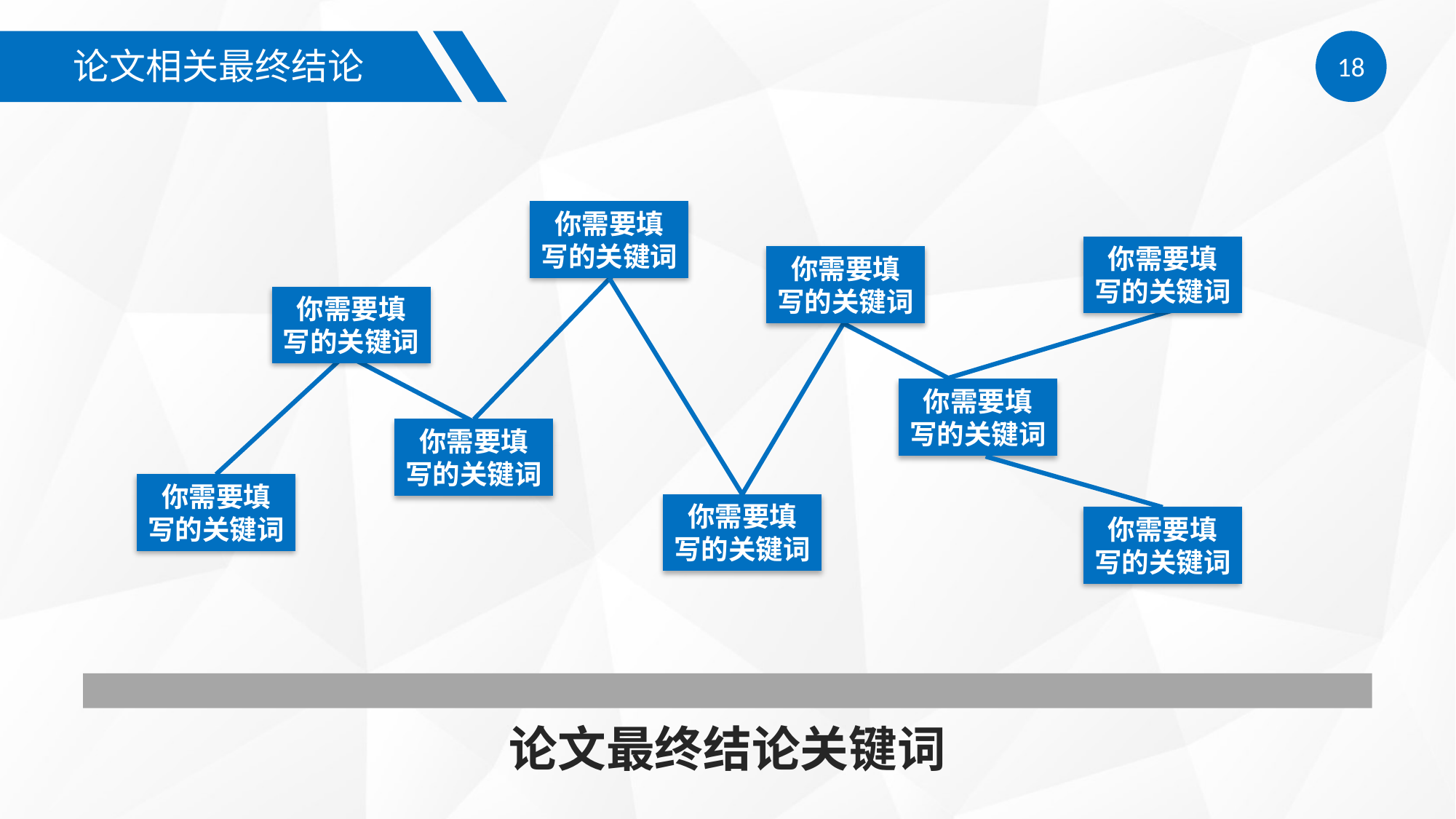

论文相关最终结论
18
你需要填
写的关键词
你需要填
写的关键词
你需要填
写的关键词
你需要填
写的关键词
你需要填
写的关键词
你需要填
写的关键词
你需要填
写的关键词
你需要填
写的关键词
你需要填
写的关键词

论文最终结论关键词